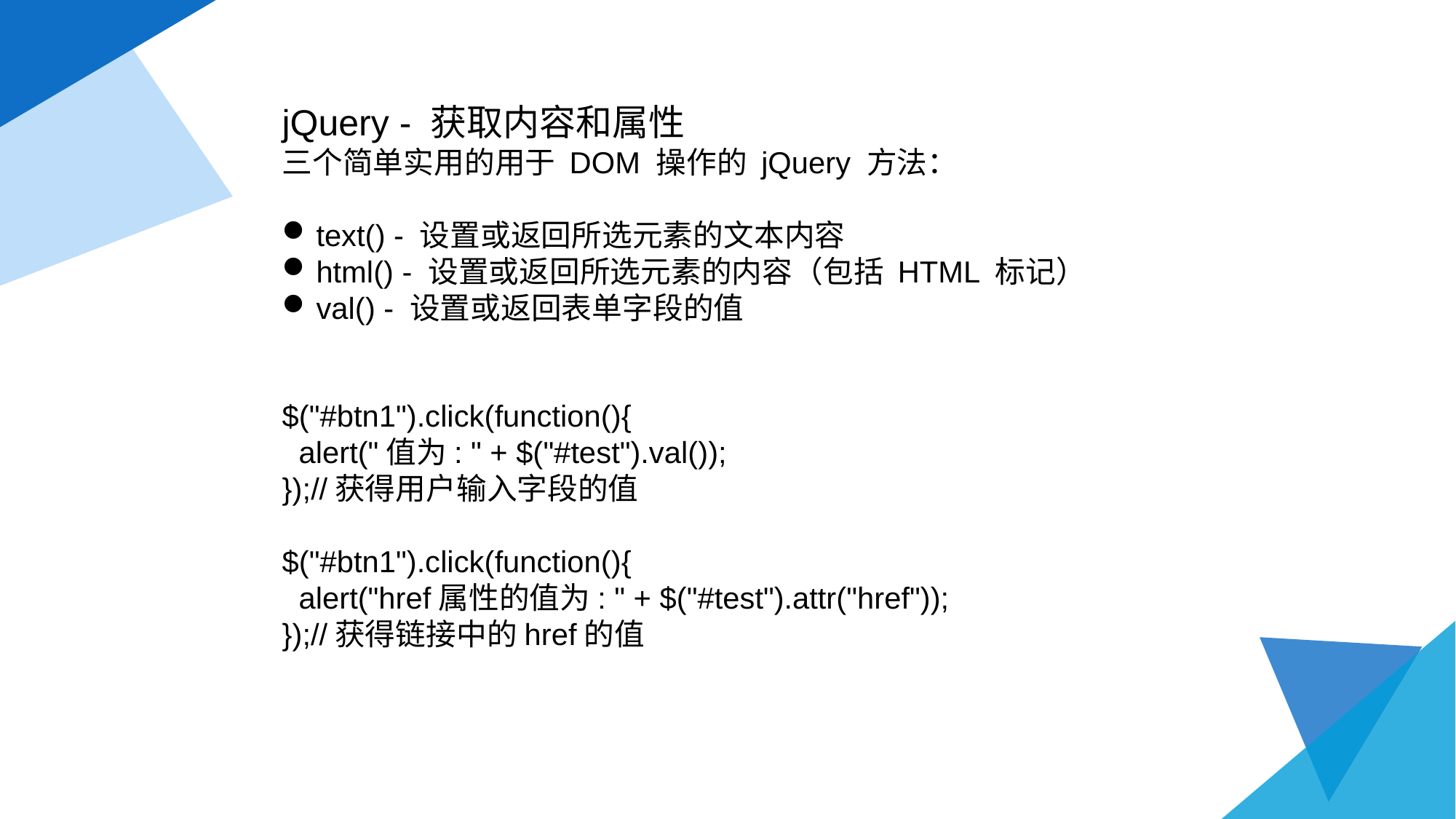

jQuery - 获取内容和属性
三个简单实用的用于 DOM 操作的 jQuery 方法：

text() - 设置或返回所选元素的文本内容
html() - 设置或返回所选元素的内容（包括 HTML 标记）
val() - 设置或返回表单字段的值
$("#btn1").click(function(){
  alert("值为: " + $("#test").val());
});//获得用户输入字段的值

$("#btn1").click(function(){
  alert("href属性的值为: " + $("#test").attr("href"));
});//获得链接中的href的值